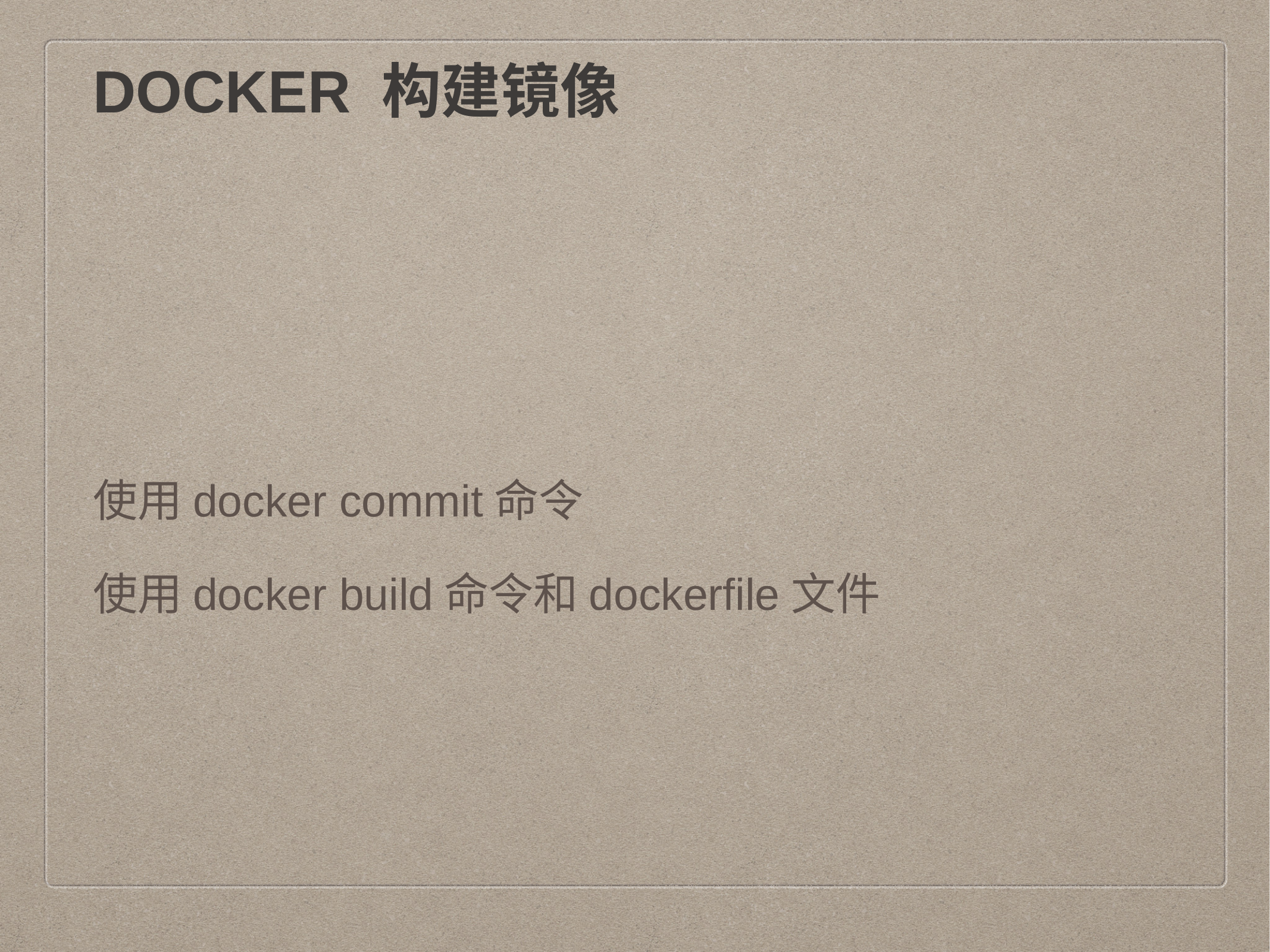

# DOCKER 构建镜像
使用docker commit命令
使用docker build命令和dockerfile文件